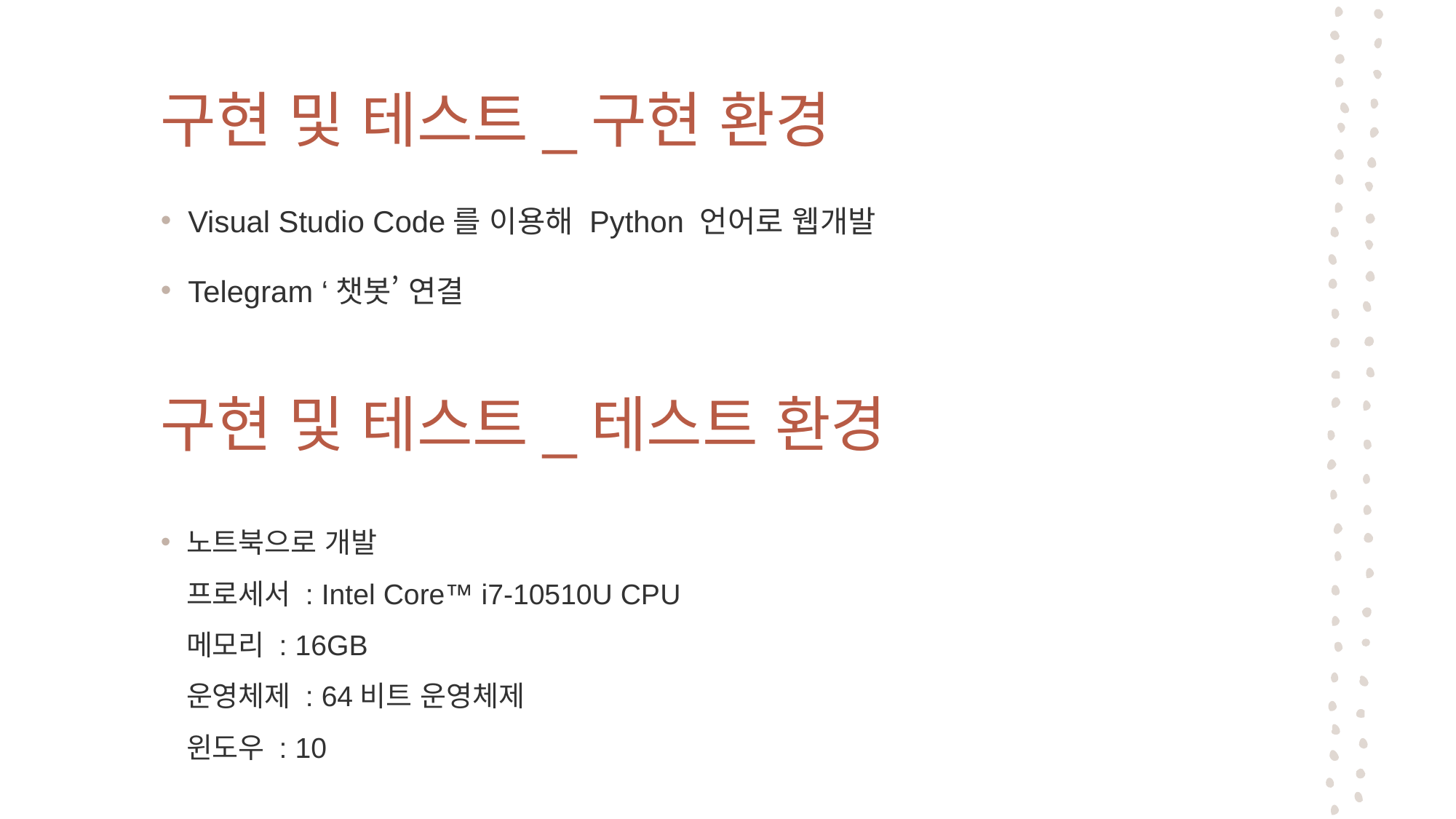

구현 및 테스트_구현 환경
Visual Studio Code를 이용해 Python 언어로 웹개발
Telegram ‘챗봇’ 연결
# 구현 및 테스트_테스트 환경
노트북으로 개발
프로세서 : Intel Core™ i7-10510U CPU
메모리 : 16GB
운영체제 : 64비트 운영체제
윈도우 : 10